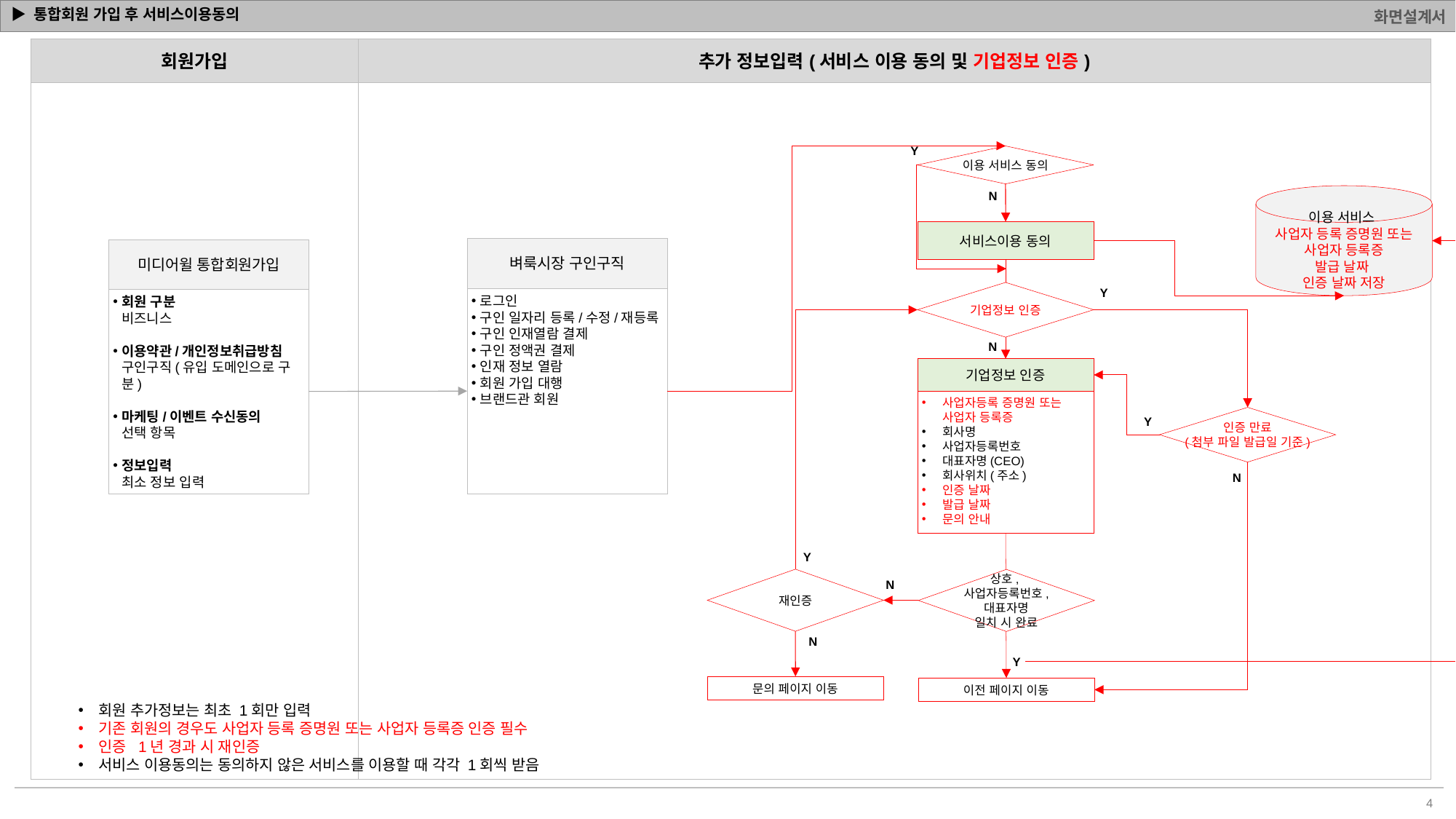

# ▶ 통합회원 가입 후 서비스이용동의
| 회원가입 | 추가 정보입력(서비스 이용 동의 및 기업정보 인증) |
| --- | --- |
|  |  |
Y
이용 서비스 동의
N
이용 서비스
사업자 등록 증명원 또는
사업자 등록증
발급 날짜
인증 날짜 저장
서비스이용 동의
벼룩시장 구인구직
로그인
구인 일자리 등록/수정/재등록
구인 인재열람 결제
구인 정액권 결제
인재 정보 열람
회원 가입 대행
브랜드관 회원
미디어윌 통합회원가입
회원 구분
비즈니스

이용약관/개인정보취급방침
구인구직(유입 도메인으로 구분)

마케팅/이벤트 수신동의
선택 항목

정보입력
최소 정보 입력
Y
기업정보 인증
N
기업정보 인증
사업자등록 증명원 또는 사업자 등록증
회사명
사업자등록번호
대표자명(CEO)
회사위치(주소)
인증 날짜
발급 날짜
문의 안내
인증 만료
(첨부 파일 발급일 기준)
Y
N
Y
재인증
상호,
사업자등록번호,
대표자명
일치 시 완료
N
N
Y
문의 페이지 이동
이전 페이지 이동
회원 추가정보는 최초 1회만 입력
기존 회원의 경우도 사업자 등록 증명원 또는 사업자 등록증 인증 필수
인증  1년 경과 시 재인증
서비스 이용동의는 동의하지 않은 서비스를 이용할 때 각각 1회씩 받음